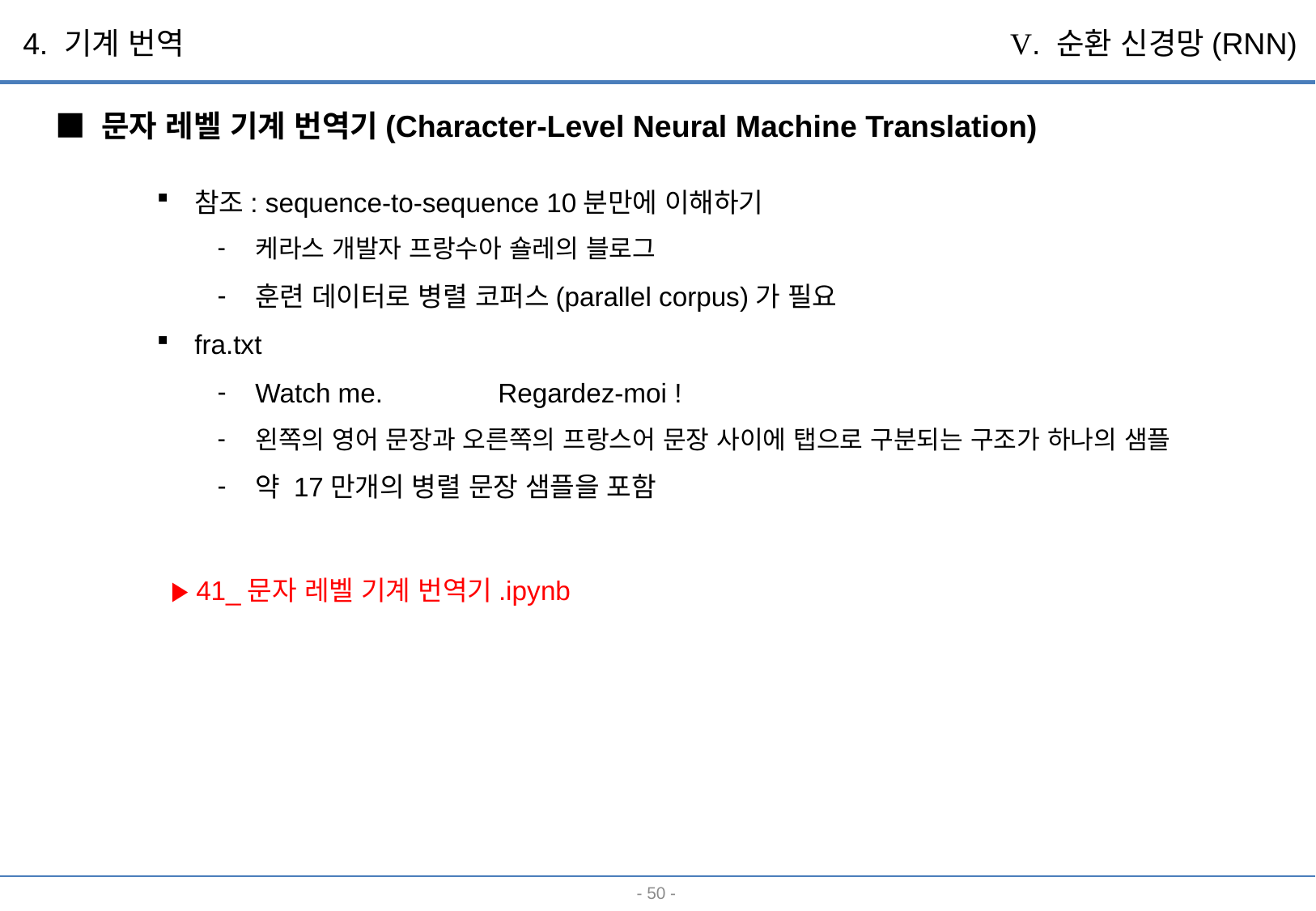

4. 기계 번역
V. 순환 신경망(RNN)
■ 문자 레벨 기계 번역기(Character-Level Neural Machine Translation)
참조: sequence-to-sequence 10분만에 이해하기
케라스 개발자 프랑수아 숄레의 블로그
훈련 데이터로 병렬 코퍼스(parallel corpus)가 필요
fra.txt
Watch me.	Regardez-moi !
왼쪽의 영어 문장과 오른쪽의 프랑스어 문장 사이에 탭으로 구분되는 구조가 하나의 샘플
약 17만개의 병렬 문장 샘플을 포함

▶ 41_문자 레벨 기계 번역기.ipynb
- 50 -